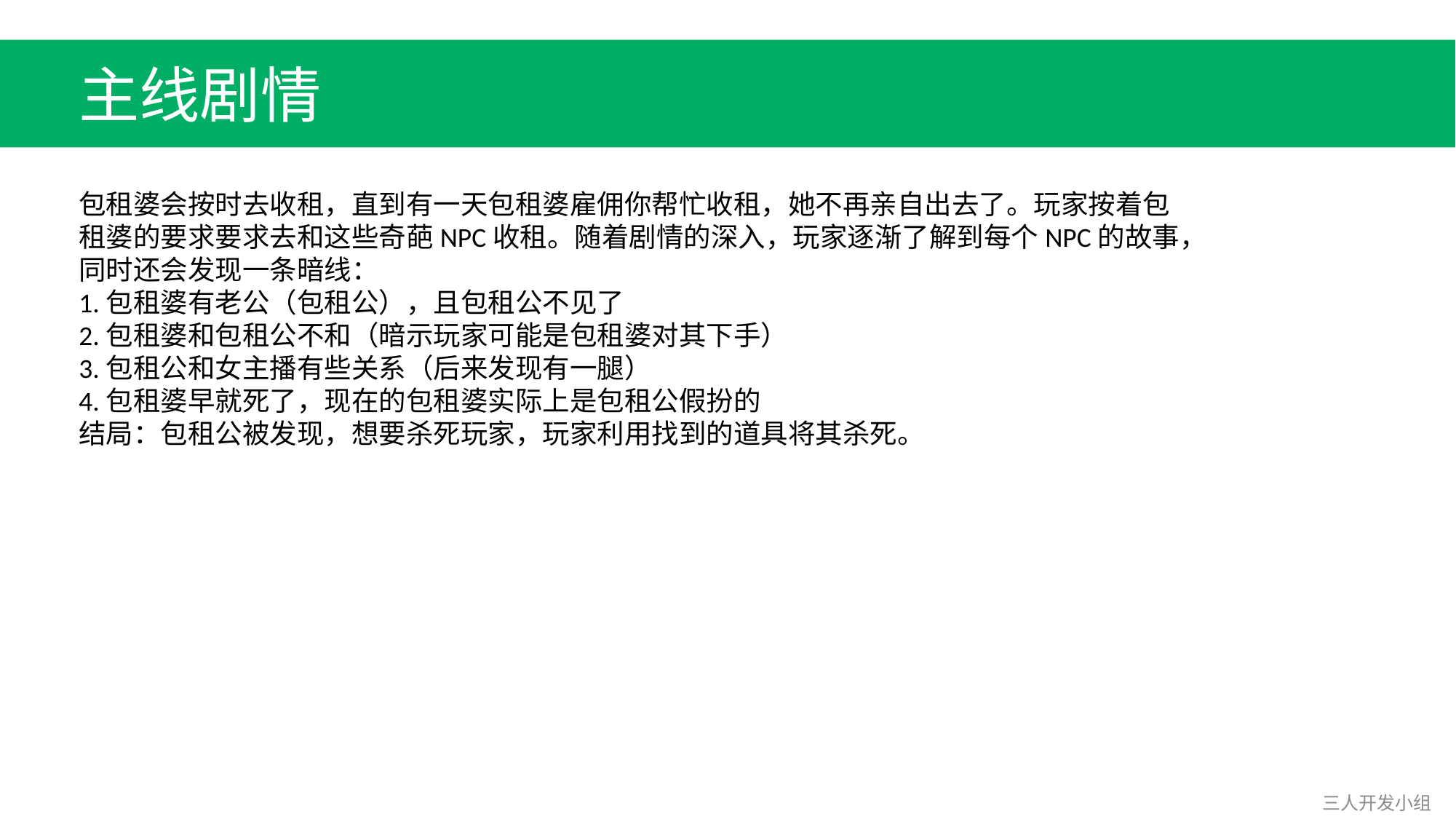

主线剧情
包租婆会按时去收租，直到有一天包租婆雇佣你帮忙收租，她不再亲自出去了。玩家按着包租婆的要求要求去和这些奇葩NPC收租。随着剧情的深入，玩家逐渐了解到每个NPC的故事，同时还会发现一条暗线：
1.包租婆有老公（包租公），且包租公不见了
2.包租婆和包租公不和（暗示玩家可能是包租婆对其下手）
3.包租公和女主播有些关系（后来发现有一腿）
4.包租婆早就死了，现在的包租婆实际上是包租公假扮的
结局：包租公被发现，想要杀死玩家，玩家利用找到的道具将其杀死。
三人开发小组